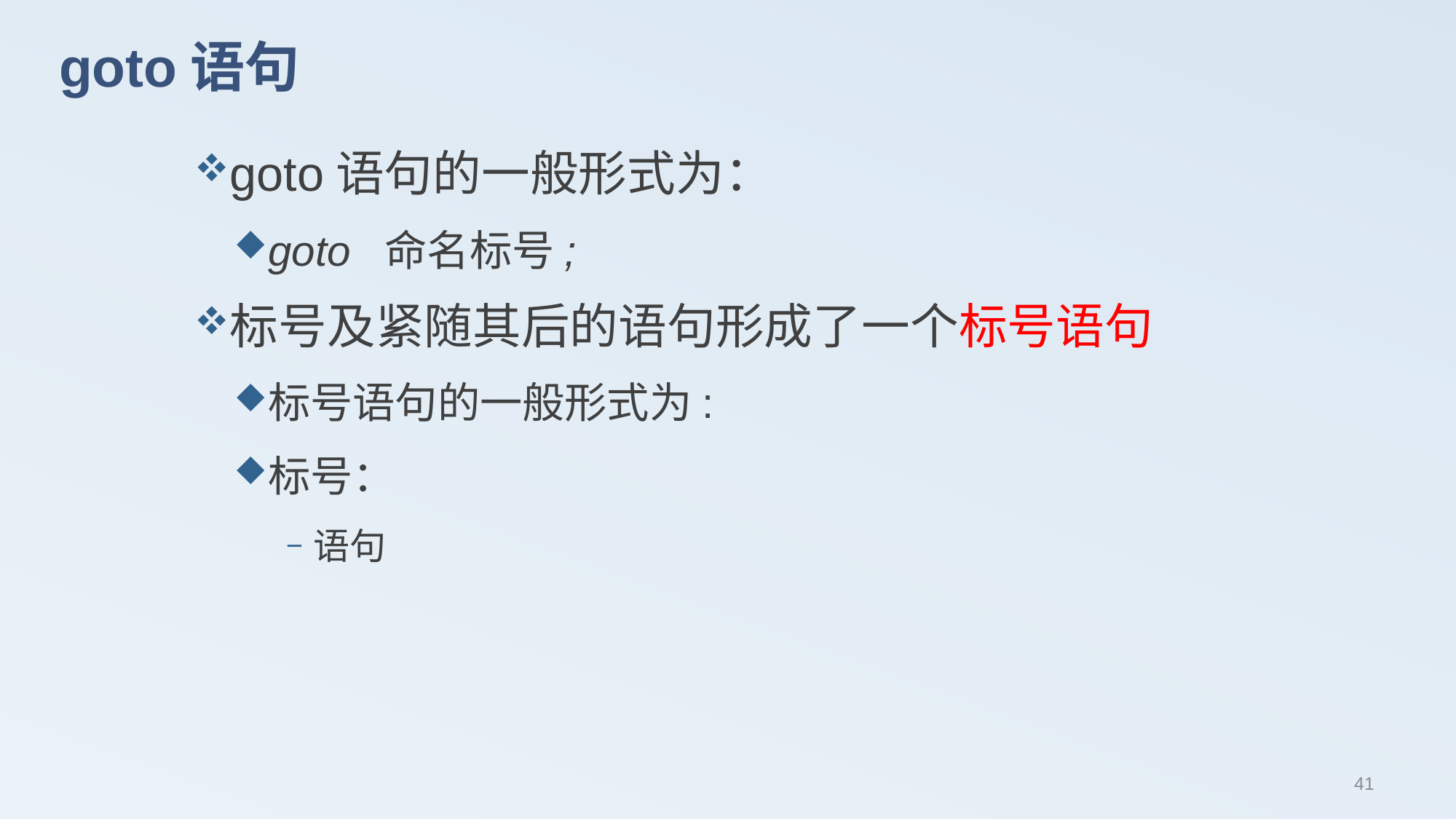

# goto语句
goto语句的一般形式为：
goto  命名标号;
标号及紧随其后的语句形成了一个标号语句
标号语句的一般形式为:
标号：
语句